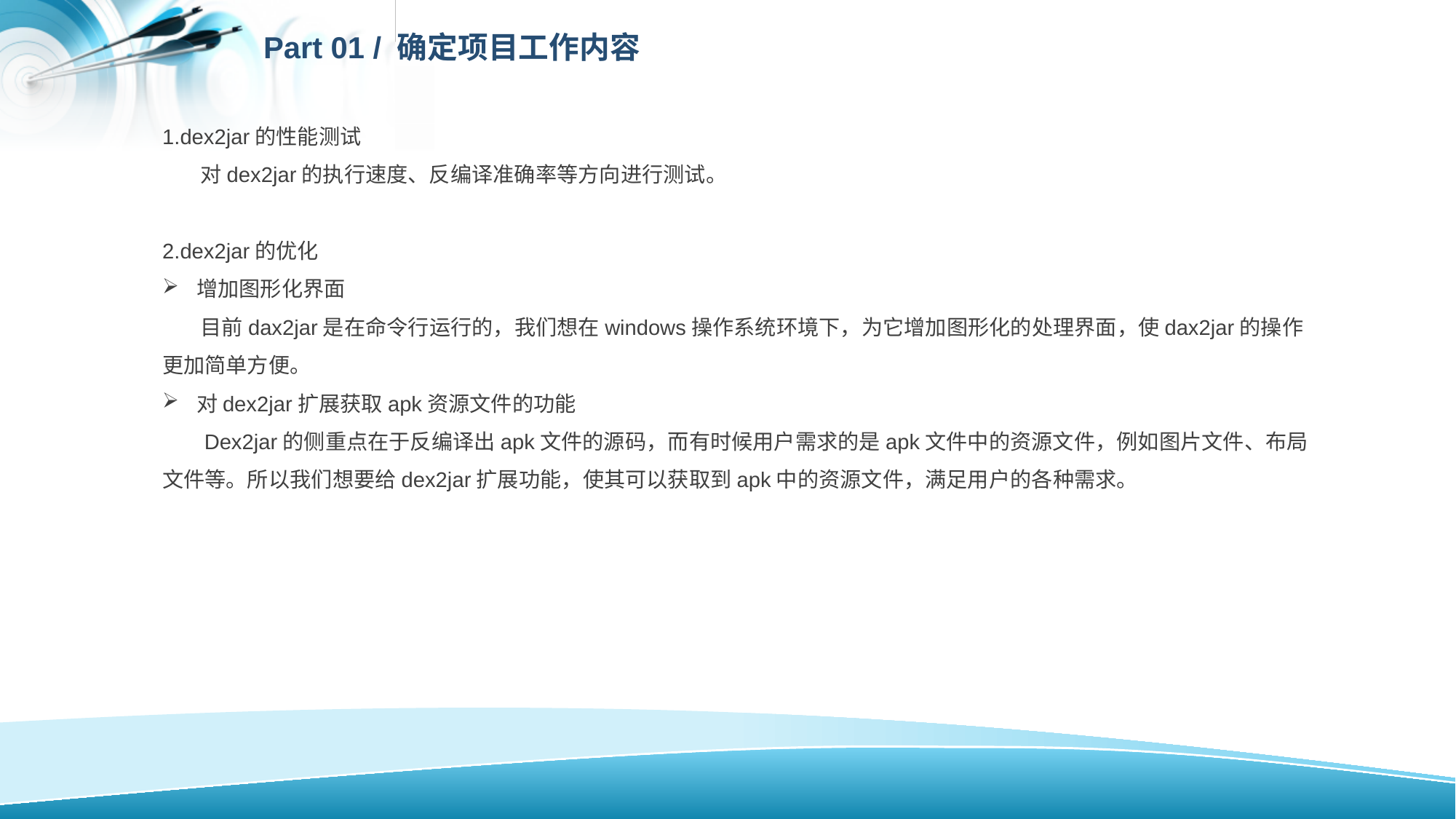

延迟符
Part 01 / 确定项目工作内容
1.dex2jar的性能测试
       对dex2jar的执行速度、反编译准确率等方向进行测试。

2.dex2jar的优化
增加图形化界面
       目前dax2jar是在命令行运行的，我们想在windows操作系统环境下，为它增加图形化的处理界面，使dax2jar的操作更加简单方便。
对dex2jar扩展获取apk资源文件的功能
       Dex2jar的侧重点在于反编译出apk文件的源码，而有时候用户需求的是apk文件中的资源文件，例如图片文件、布局文件等。所以我们想要给dex2jar扩展功能，使其可以获取到apk中的资源文件，满足用户的各种需求。